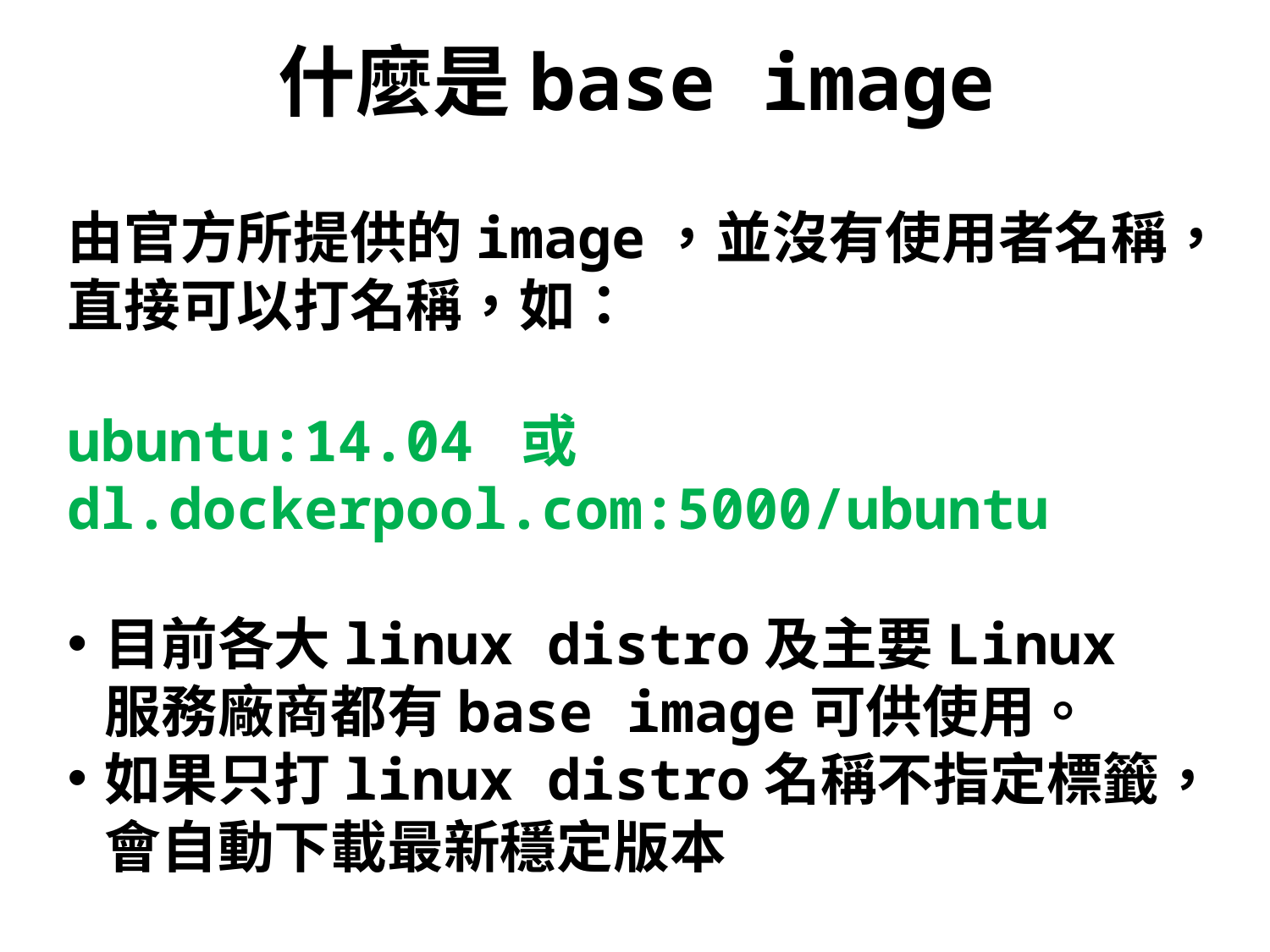

# 什麼是base image
由官方所提供的image，並沒有使用者名稱，直接可以打名稱，如：

ubuntu:14.04 或 dl.dockerpool.com:5000/ubuntu

目前各大linux distro及主要Linux服務廠商都有base image可供使用。
如果只打linux distro名稱不指定標籤，會自動下載最新穩定版本